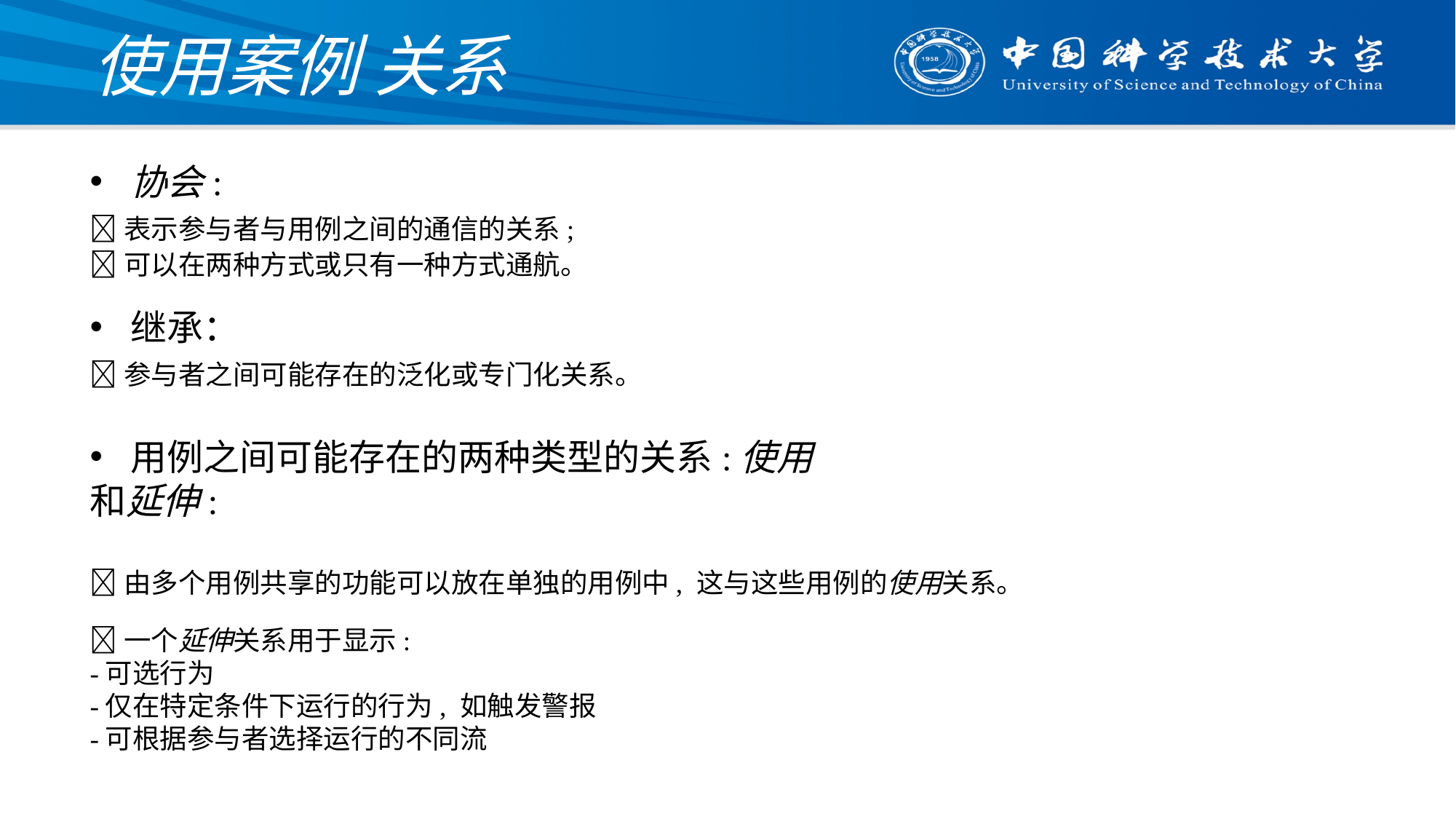

# 使用案例 关系
协会:
÷表示参与者与用例之间的通信的关系;
÷可以在两种方式或只有一种方式通航。
继承：
÷参与者之间可能存在的泛化或专门化关系。

用例之间可能存在的两种类型的关系:使用
和延伸:

÷由多个用例共享的功能可以放在单独的用例中, 这与这些用例的使用关系。
÷一个延伸关系用于显示:
-可选行为
-仅在特定条件下运行的行为, 如触发警报
-可根据参与者选择运行的不同流